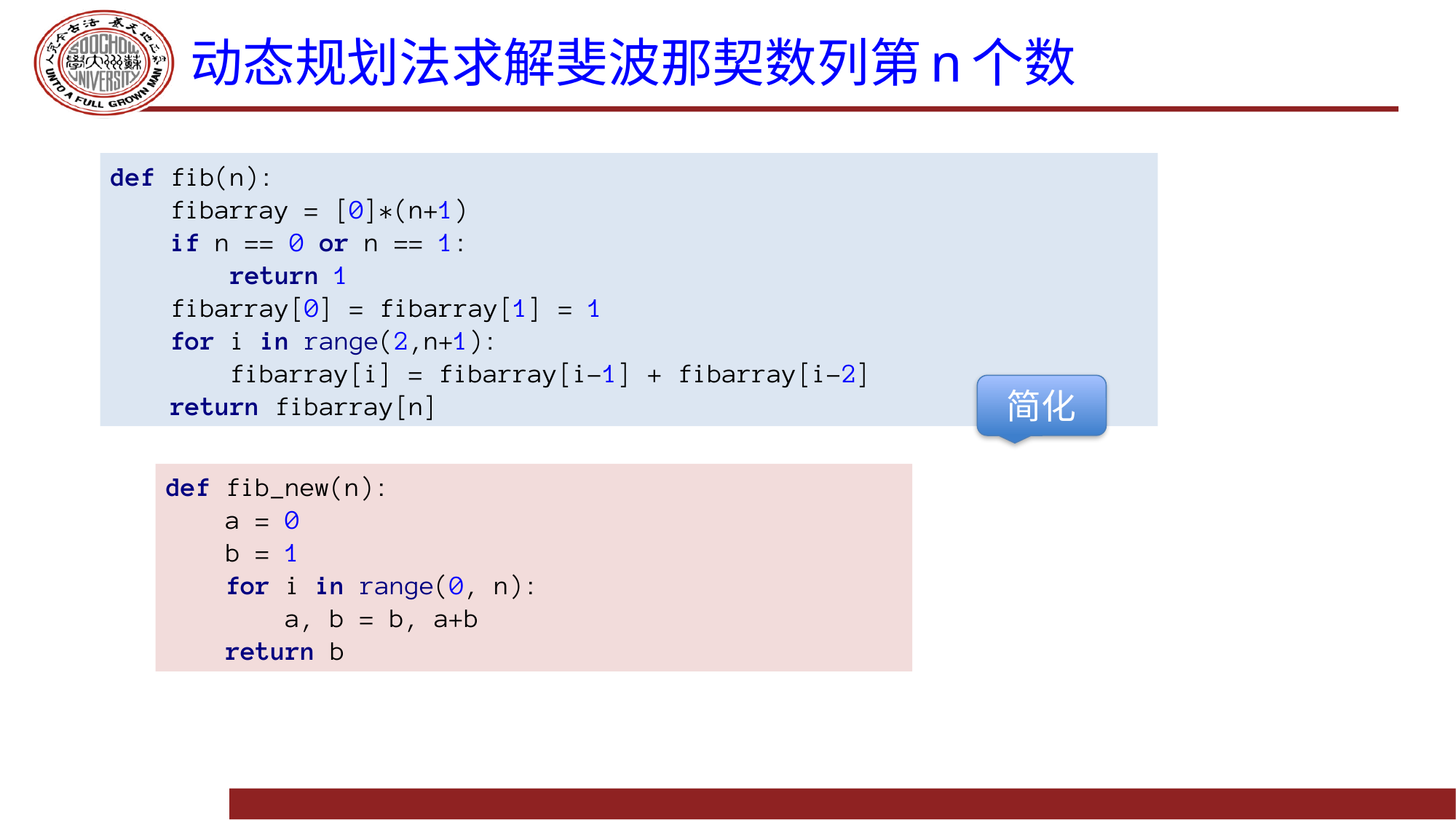

# 动态规划法求解斐波那契数列第n个数
def fib(n):
    fibarray = [0]*(n+1)
    if n == 0 or n == 1:
        return 1
    fibarray[0] = fibarray[1] = 1
    for i in range(2,n+1):
        fibarray[i] = fibarray[i-1] + fibarray[i-2]
    return fibarray[n]
简化
def fib_new(n):
    a = 0
    b = 1
    for i in range(0, n):
        a, b = b, a+b
    return b